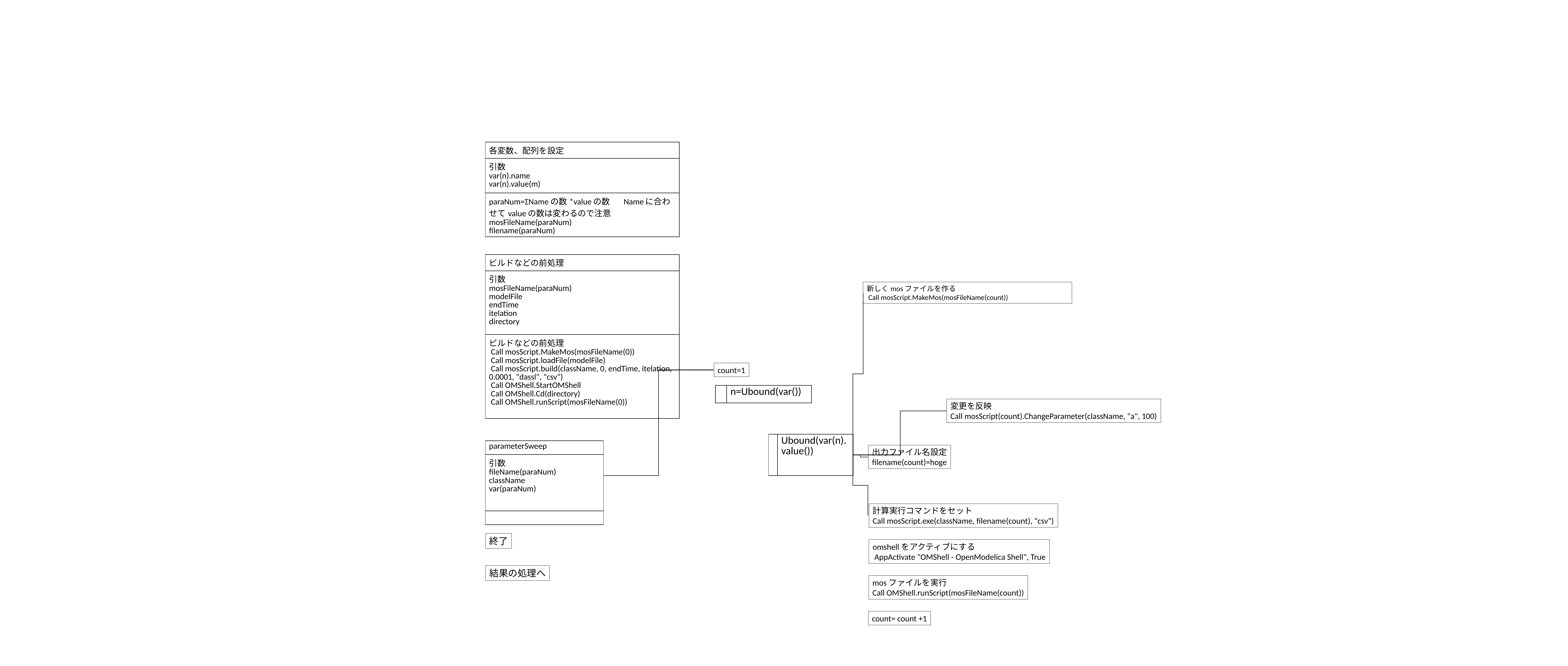

| 各変数、配列を設定 |
| --- |
| 引数 var(n).name var(n).value(m) |
| paraNum=ΣNameの数\*valueの数 Nameに合わせてvalueの数は変わるので注意 mosFileName(paraNum) filename(paraNum) |
| ビルドなどの前処理 |
| --- |
| 引数 mosFileName(paraNum) modelFile endTime itelation directory |
| ビルドなどの前処理 Call mosScript.MakeMos(mosFileName(0)) Call mosScript.loadFile(modelFile) Call mosScript.build(className, 0, endTime, itelation, 0.0001, "dassl", "csv") Call OMShell.StartOMShell Call OMShell.Cd(directory) Call OMShell.runScript(mosFileName(0)) |
新しくmosファイルを作る
 Call mosScript.MakeMos(mosFileName(count))
count=1
|  | n=Ubound(var()) |
| --- | --- |
変更を反映
Call mosScript(count).ChangeParameter(className, "a", 100)
|  | Ubound(var(n).value()) |
| --- | --- |
| parameterSweep |
| --- |
| 引数 fileName(paraNum) className var(paraNum) |
|  |
出力ファイル名設定
filename(count)=hoge
計算実行コマンドをセット
Call mosScript.exe(className, filename(count), "csv")
終了
omshellをアクティブにする
 AppActivate "OMShell - OpenModelica Shell", True
結果の処理へ
mosファイルを実行
Call OMShell.runScript(mosFileName(count))
count= count +1